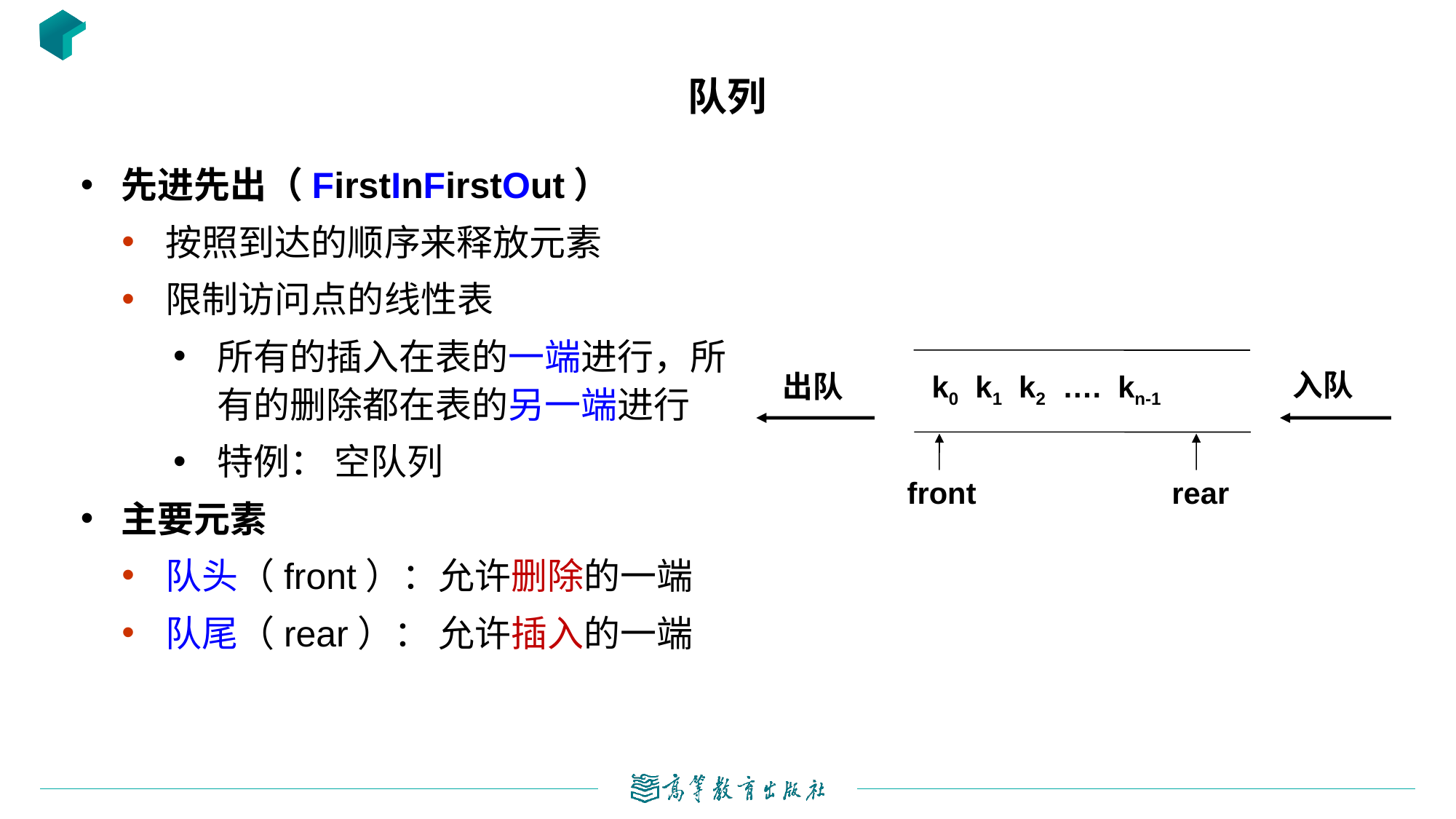

# 队列
先进先出（FirstInFirstOut）
按照到达的顺序来释放元素
限制访问点的线性表
所有的插入在表的一端进行，所有的删除都在表的另一端进行
特例： 空队列
主要元素
队头（front）：允许删除的一端
队尾（rear）： 允许插入的一端

入队
k0  k1  k2  ….  kn-1
出队

front
rear